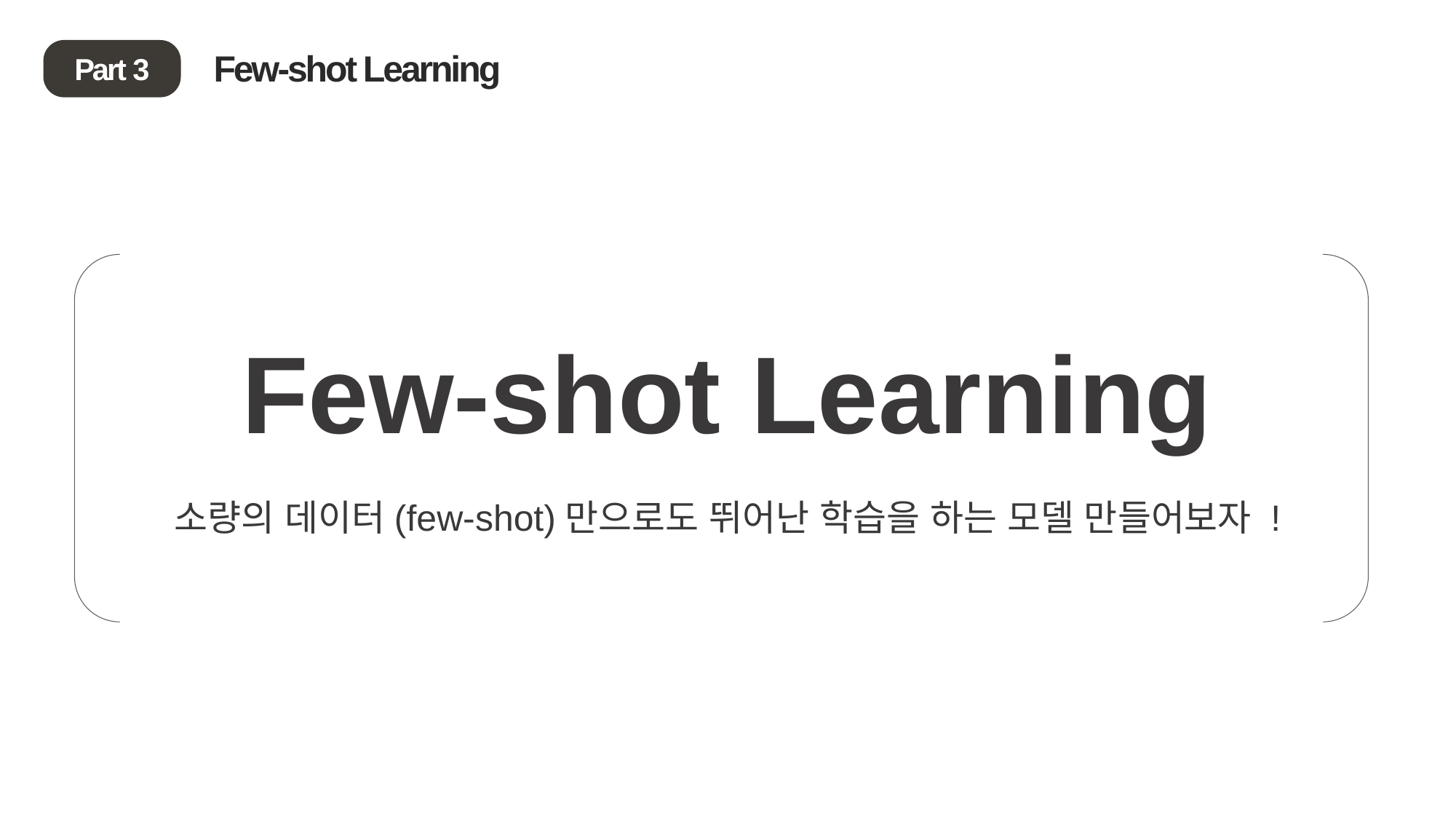

Few-shot Learning
Part 3

Few-shot Learning
소량의 데이터(few-shot)만으로도 뛰어난 학습을 하는 모델 만들어보자 !